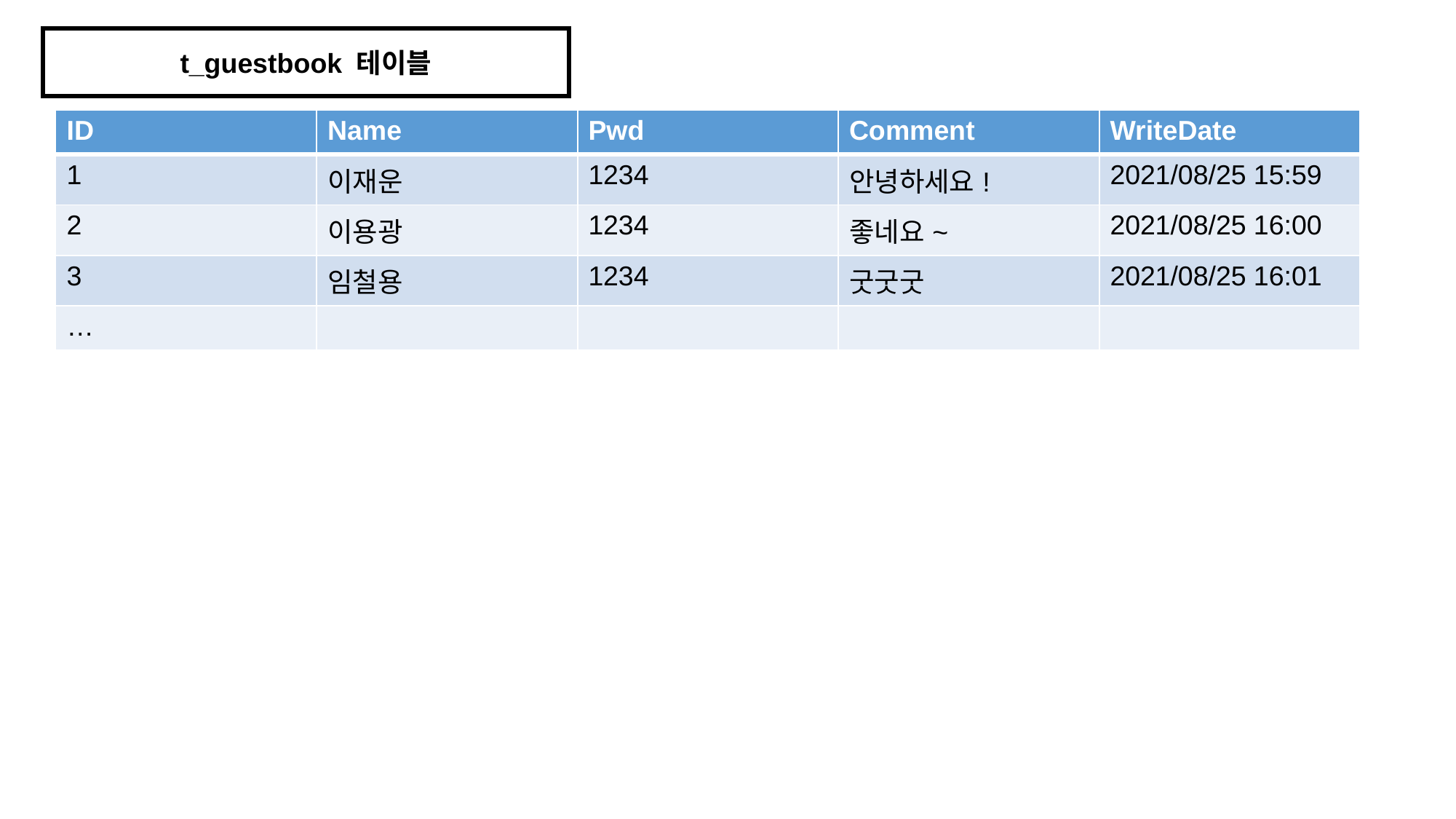

t_guestbook 테이블
| ID | Name | Pwd | Comment | WriteDate |
| --- | --- | --- | --- | --- |
| 1 | 이재운 | 1234 | 안녕하세요! | 2021/08/25 15:59 |
| 2 | 이용광 | 1234 | 좋네요~ | 2021/08/25 16:00 |
| 3 | 임철용 | 1234 | 굿굿굿 | 2021/08/25 16:01 |
| … |  |  |  |  |